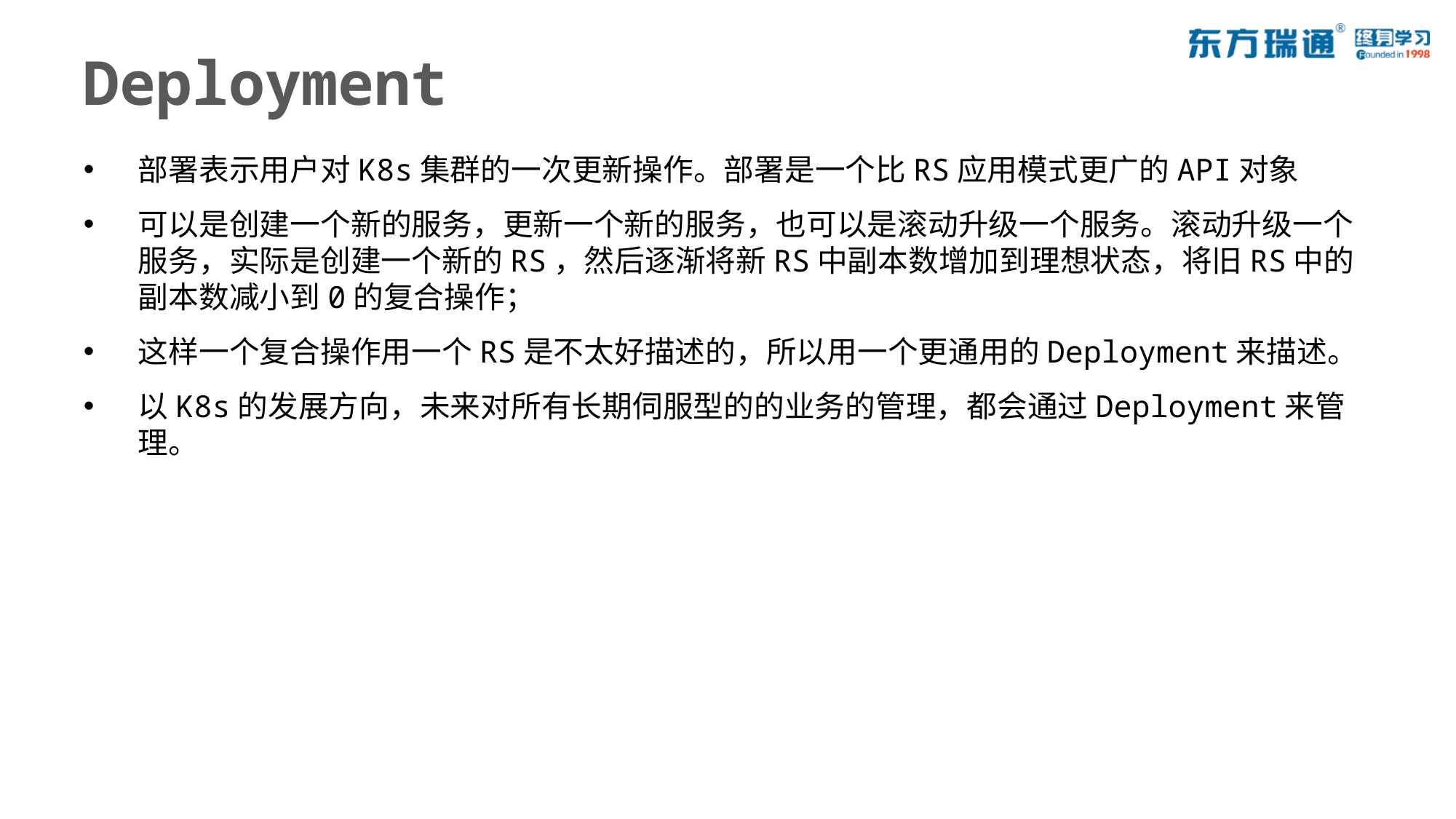

# Deployment
部署表示用户对K8s集群的一次更新操作。部署是一个比RS应用模式更广的API对象
可以是创建一个新的服务，更新一个新的服务，也可以是滚动升级一个服务。滚动升级一个服务，实际是创建一个新的RS，然后逐渐将新RS中副本数增加到理想状态，将旧RS中的副本数减小到0的复合操作；
这样一个复合操作用一个RS是不太好描述的，所以用一个更通用的Deployment来描述。
以K8s的发展方向，未来对所有长期伺服型的的业务的管理，都会通过Deployment来管理。